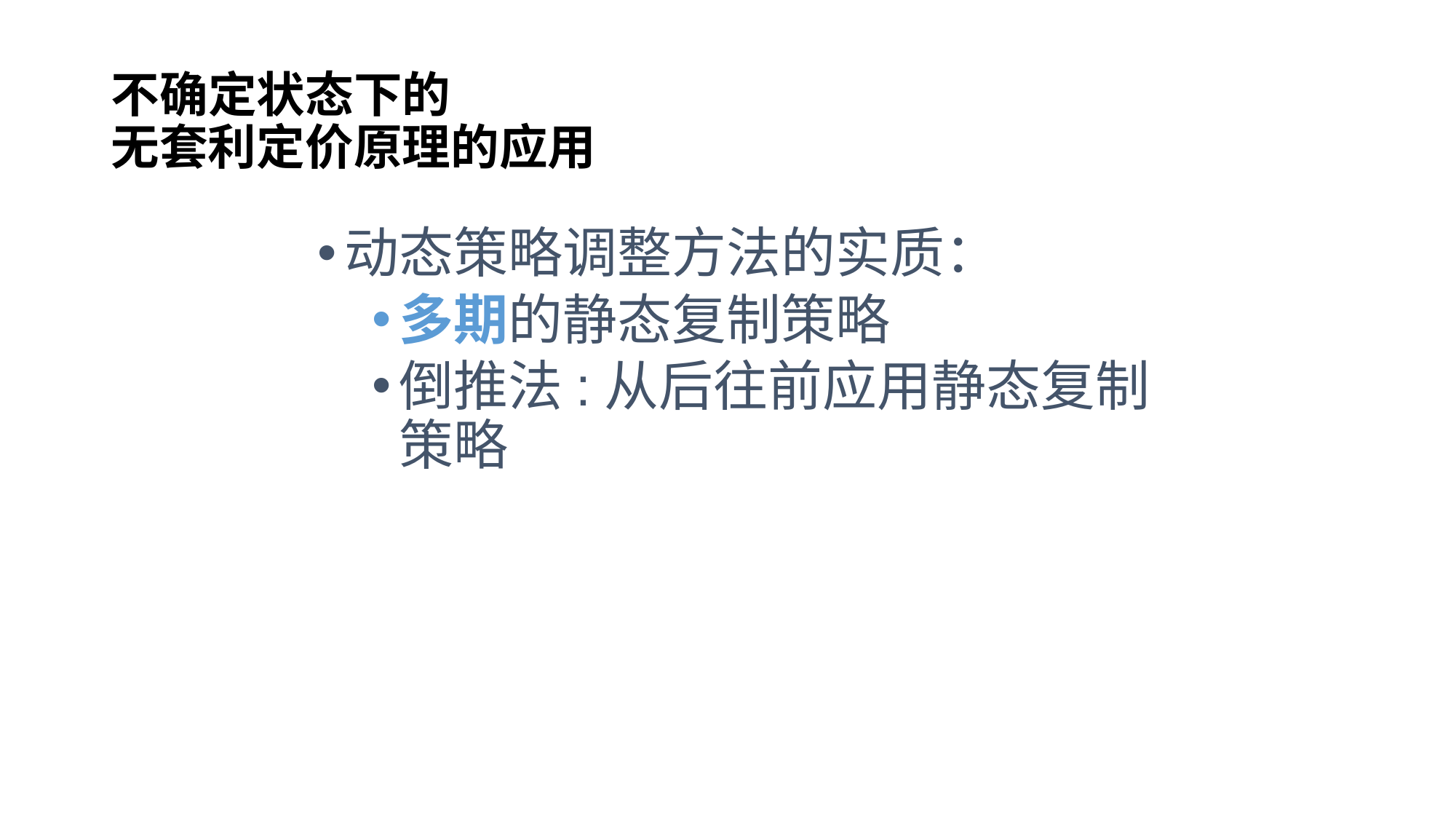

不确定状态下的
无套利定价原理的应用
动态策略调整方法的实质：
多期的静态复制策略
倒推法:从后往前应用静态复制策略